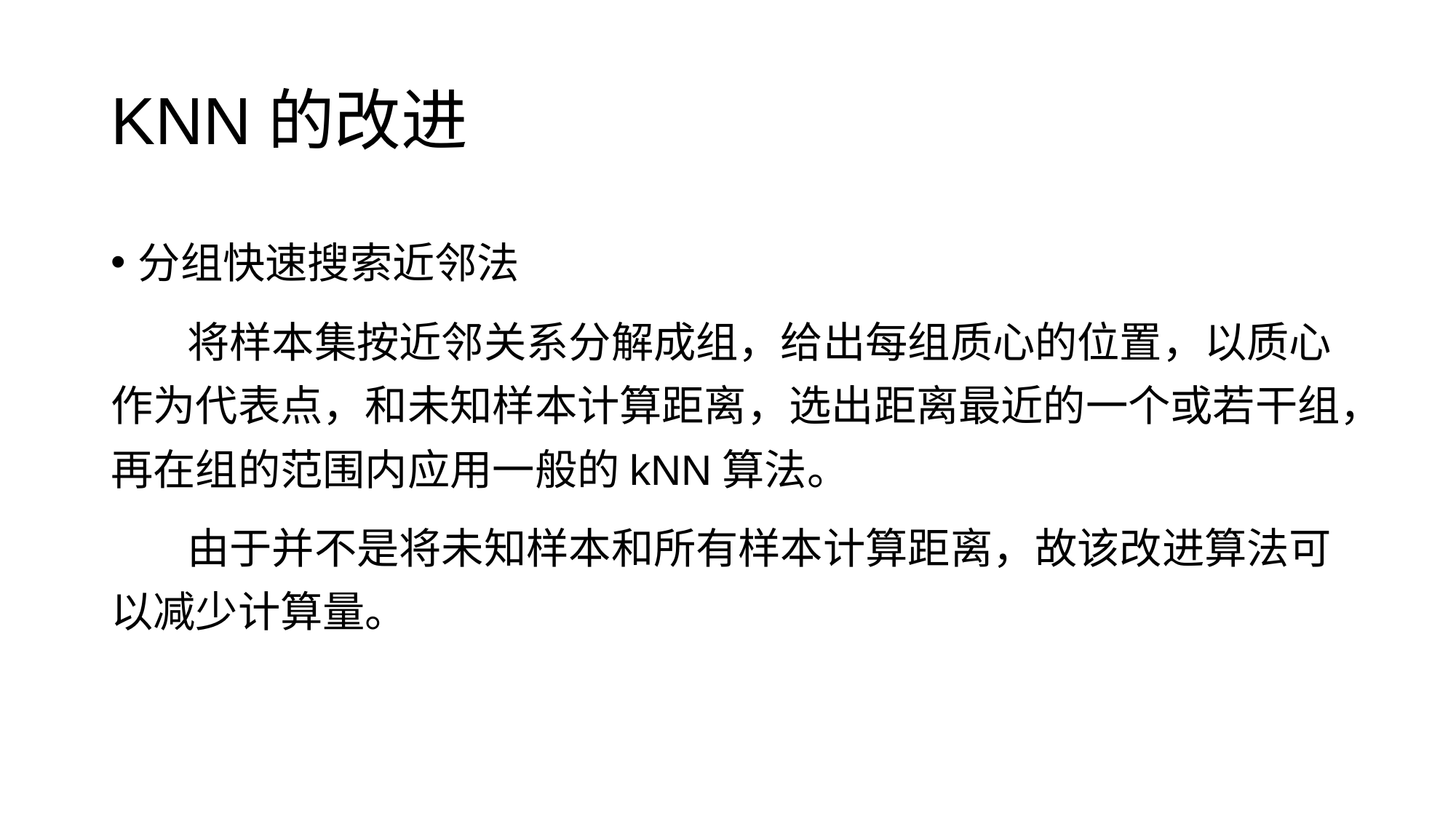

# KNN的改进
分组快速搜索近邻法
       将样本集按近邻关系分解成组，给出每组质心的位置，以质心作为代表点，和未知样本计算距离，选出距离最近的一个或若干组，再在组的范围内应用一般的kNN算法。
       由于并不是将未知样本和所有样本计算距离，故该改进算法可以减少计算量。